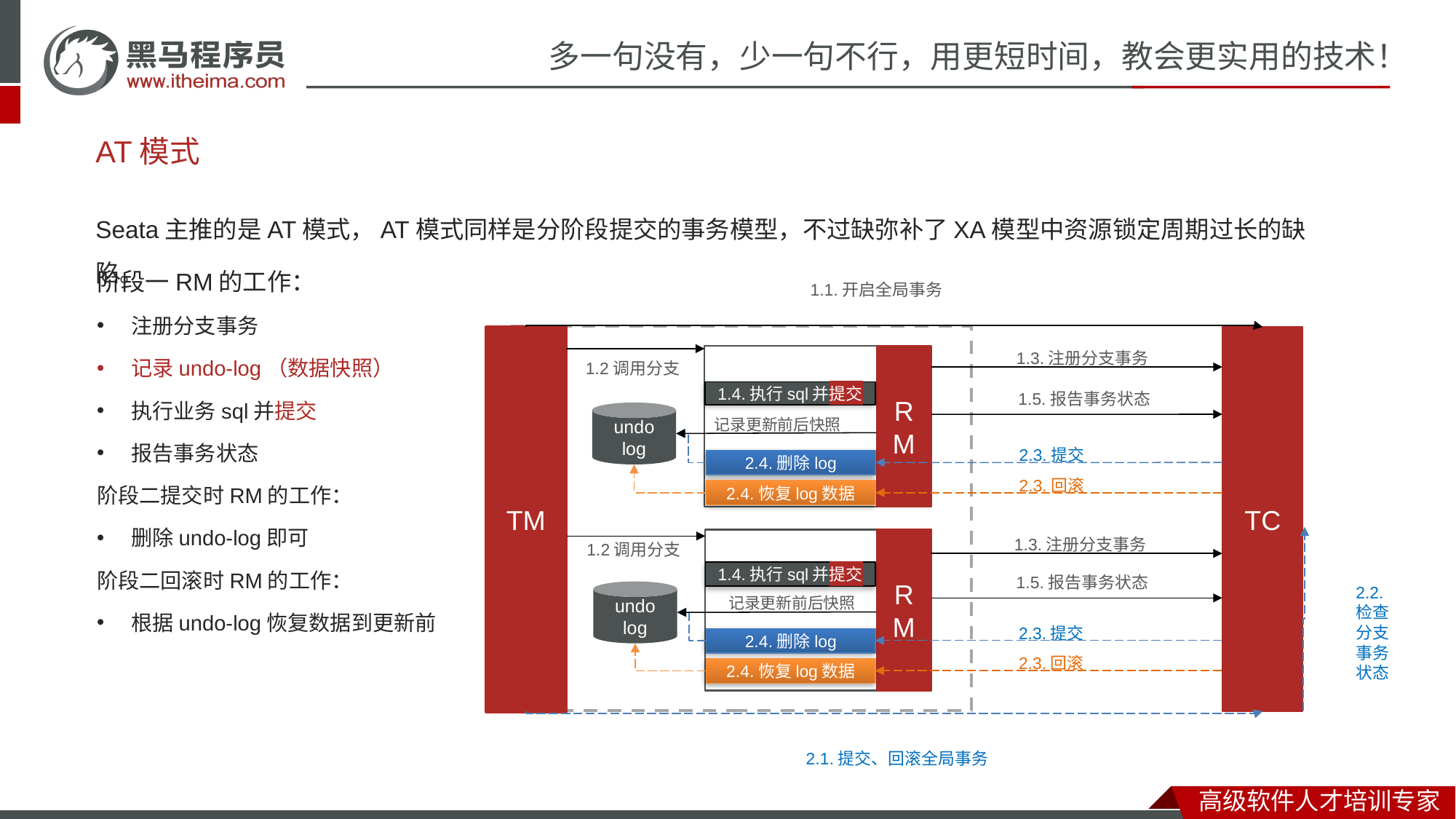

# AT模式
Seata主推的是AT模式，AT模式同样是分阶段提交的事务模型，不过缺弥补了XA模型中资源锁定周期过长的缺陷。
阶段一RM的工作：
注册分支事务
记录undo-log（数据快照）
执行业务sql并提交
报告事务状态
阶段二提交时RM的工作：
删除undo-log即可
阶段二回滚时RM的工作：
根据undo-log恢复数据到更新前
1.1.开启全局事务

TM
TC
1.3.注册分支事务

RM
1.2调用分支
1.4.执行sql并提交
1.5.报告事务状态
undo
log
记录更新前后快照
2.3.提交
2.4.删除log
2.3.回滚
2.4.恢复log数据
1.3.注册分支事务

RM
1.2调用分支
1.4.执行sql并提交
1.5.报告事务状态
2.2.检查分支事务状态
undo
log
记录更新前后快照
2.3.提交
2.4.删除log
2.3.回滚
2.4.恢复log数据
2.1.提交、回滚全局事务